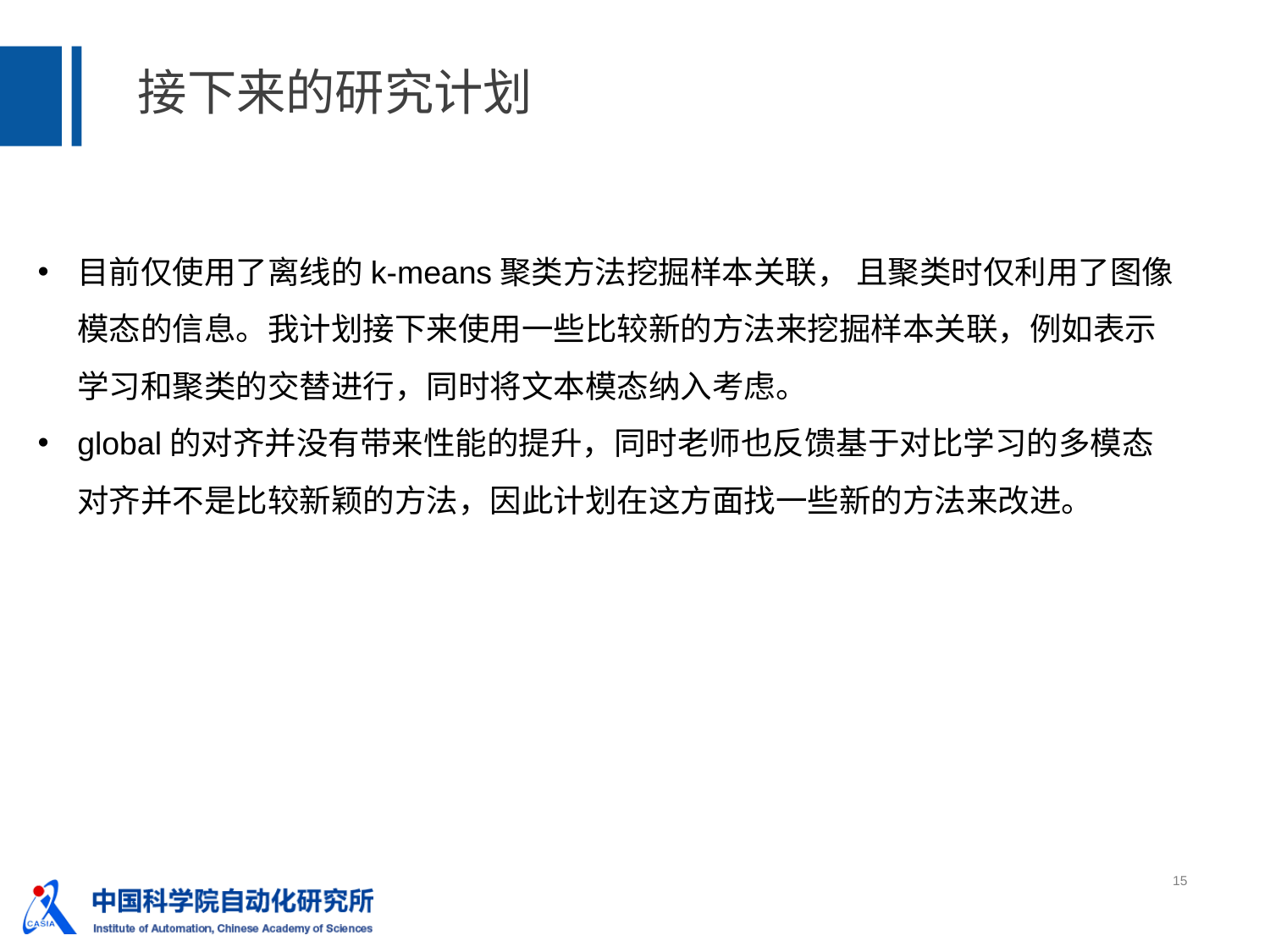

# 接下来的研究计划

目前仅使用了离线的k-means聚类方法挖掘样本关联， 且聚类时仅利用了图像模态的信息。我计划接下来使用一些比较新的方法来挖掘样本关联，例如表示学习和聚类的交替进行，同时将文本模态纳入考虑。
global的对齐并没有带来性能的提升，同时老师也反馈基于对比学习的多模态对齐并不是比较新颖的方法，因此计划在这方面找一些新的方法来改进。
15